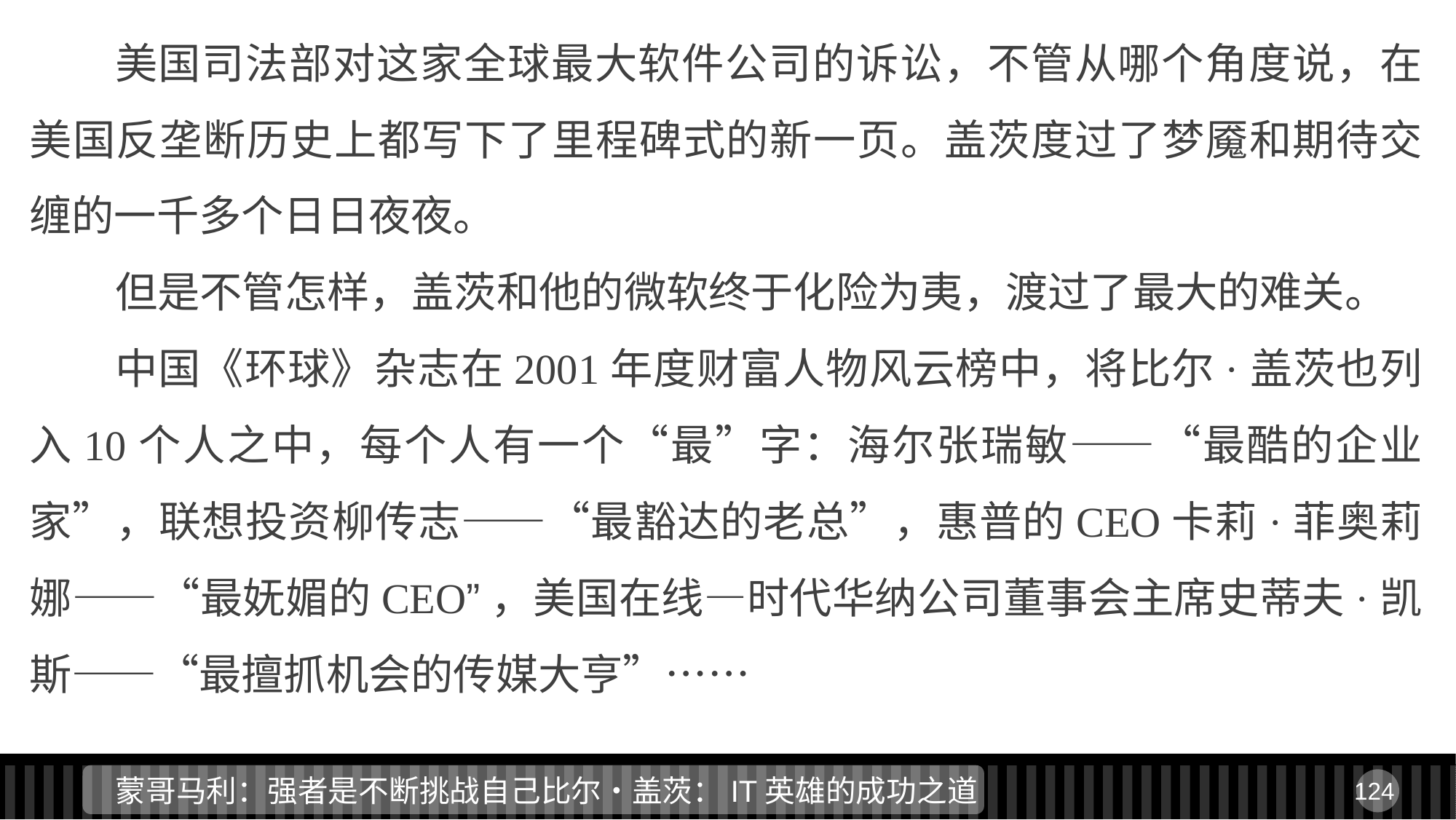

美国司法部对这家全球最大软件公司的诉讼，不管从哪个角度说，在美国反垄断历史上都写下了里程碑式的新一页。盖茨度过了梦魇和期待交缠的一千多个日日夜夜。
但是不管怎样，盖茨和他的微软终于化险为夷，渡过了最大的难关。
中国《环球》杂志在2001年度财富人物风云榜中，将比尔·盖茨也列入10个人之中，每个人有一个“最”字：海尔张瑞敏——“最酷的企业家”，联想投资柳传志——“最豁达的老总”，惠普的CEO卡莉·菲奥莉娜——“最妩媚的CEO”，美国在线—时代华纳公司董事会主席史蒂夫·凯斯——“最擅抓机会的传媒大亨”……